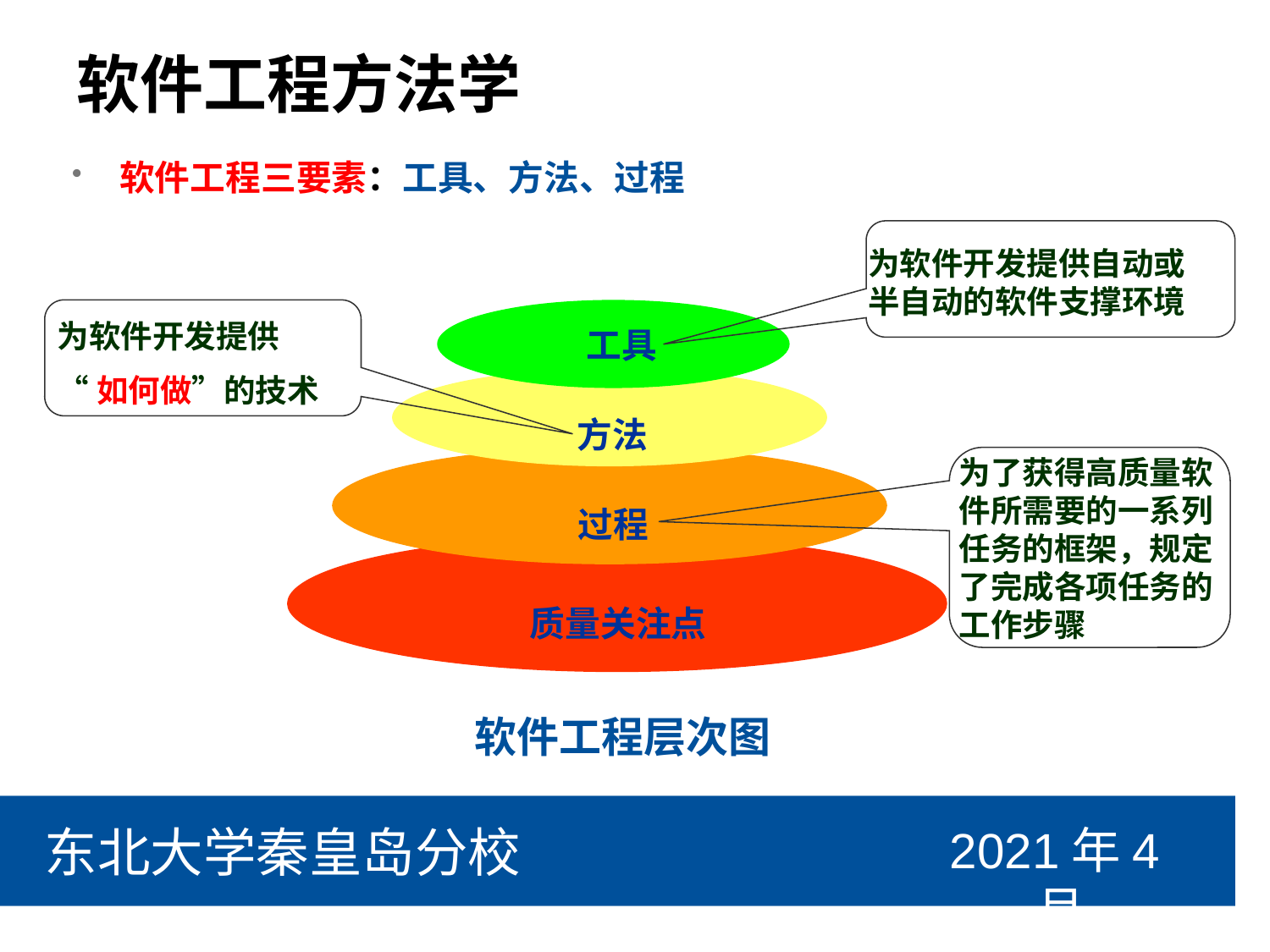

# 软件工程方法学
软件工程三要素：工具、方法、过程

为软件开发提供自动或半自动的软件支撑环境

工具

方法

过程

质量关注点
软件工程层次图
为软件开发提供
“如何做”的技术
为了获得高质量软件所需要的一系列任务的框架，规定了完成各项任务的工作步骤